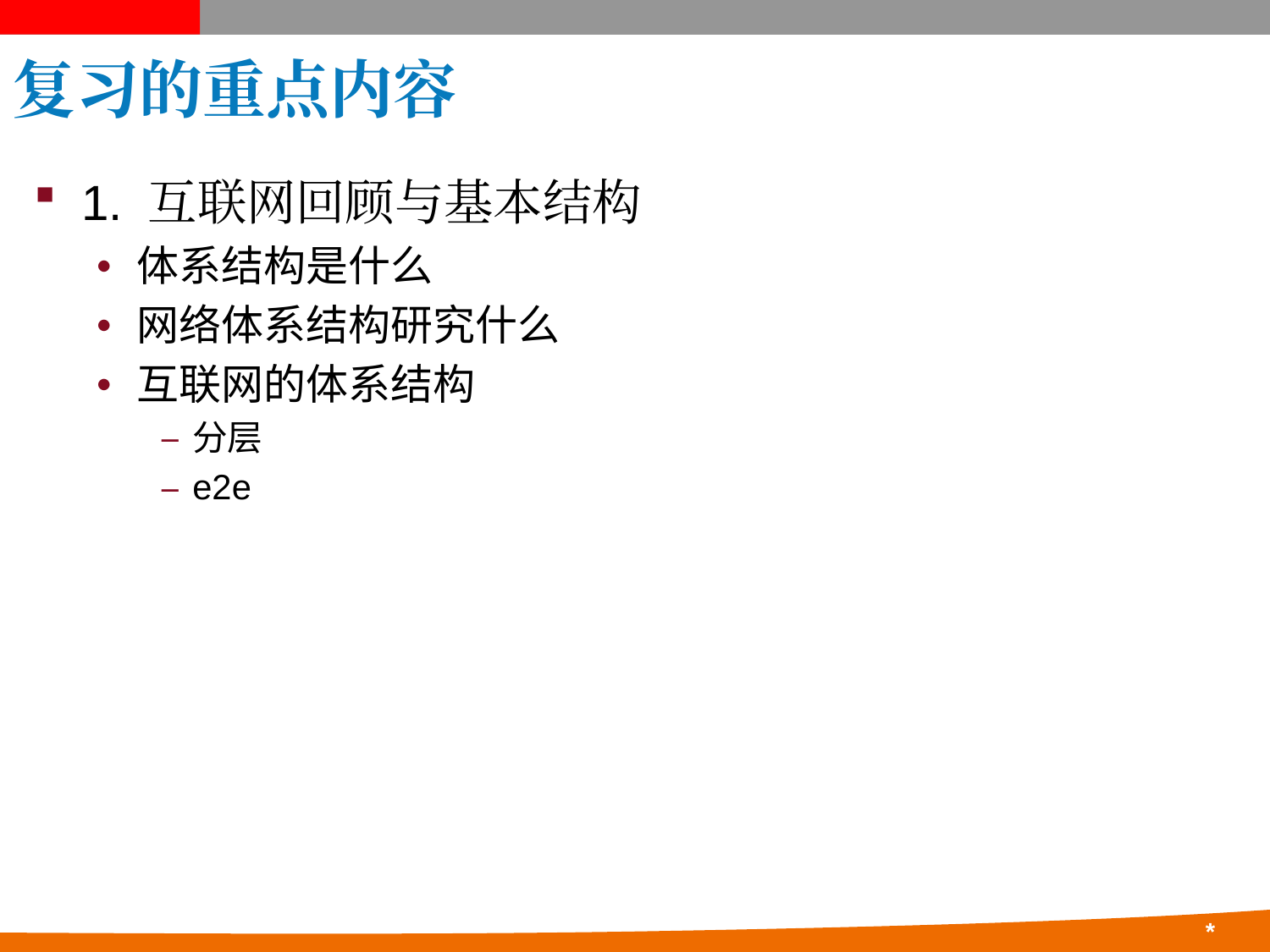

# 复习的重点内容
1. 互联网回顾与基本结构
体系结构是什么
网络体系结构研究什么
互联网的体系结构
分层
e2e